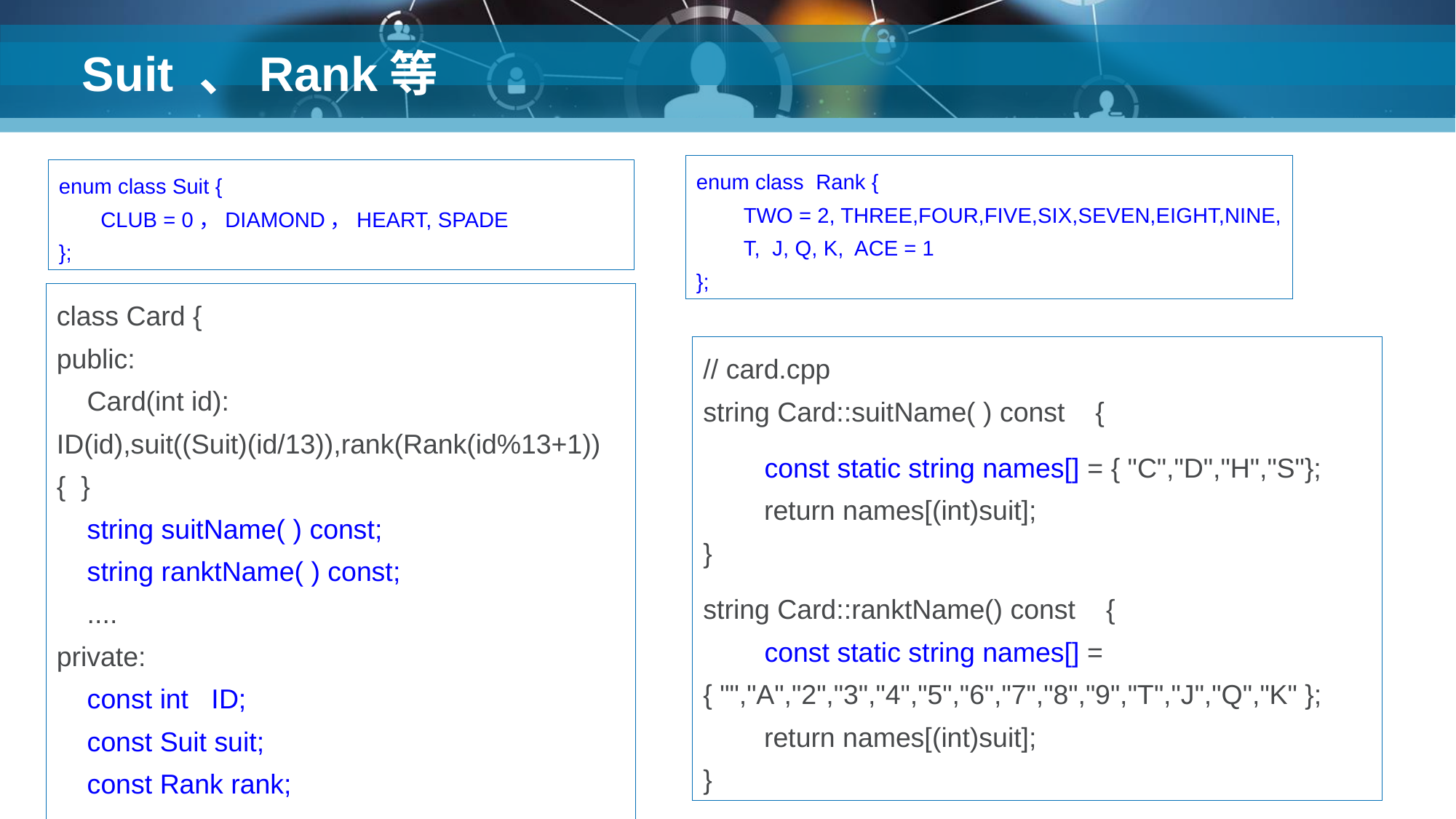

# Suit 、Rank等
enum class  Rank {
        TWO = 2, THREE,FOUR,FIVE,SIX,SEVEN,EIGHT,NINE,
        T,  J, Q, K,  ACE = 1
};
enum class Suit {
       CLUB = 0，DIAMOND，HEART, SPADE
};
class Card {
public:
    Card(int id):
ID(id),suit((Suit)(id/13)),rank(Rank(id%13+1))
{  }
    string suitName( ) const;
    string ranktName( ) const;
    ....
private:
    const int   ID;
    const Suit suit;
    const Rank rank;
    ...
};
// card.cpp
string Card::suitName( ) const    {
        const static string names[] = { "C","D","H","S"};
        return names[(int)suit];
}
string Card::ranktName() const    {
        const static string names[] =    { "","A","2","3","4","5","6","7","8","9","T","J","Q","K" };
        return names[(int)suit];
}